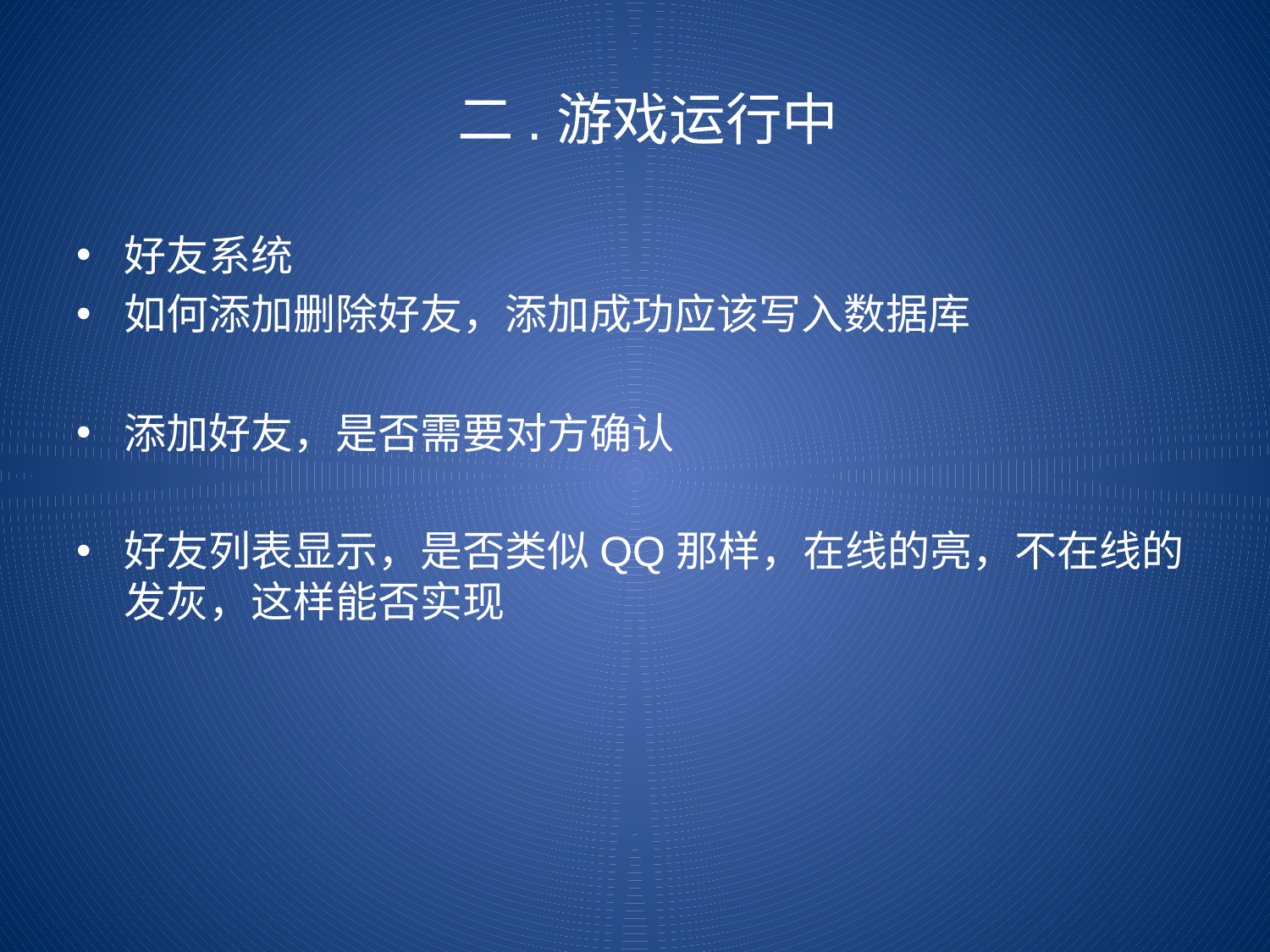

# 二.游戏运行中
好友系统
如何添加删除好友，添加成功应该写入数据库

添加好友，是否需要对方确认

好友列表显示，是否类似QQ那样，在线的亮，不在线的发灰，这样能否实现